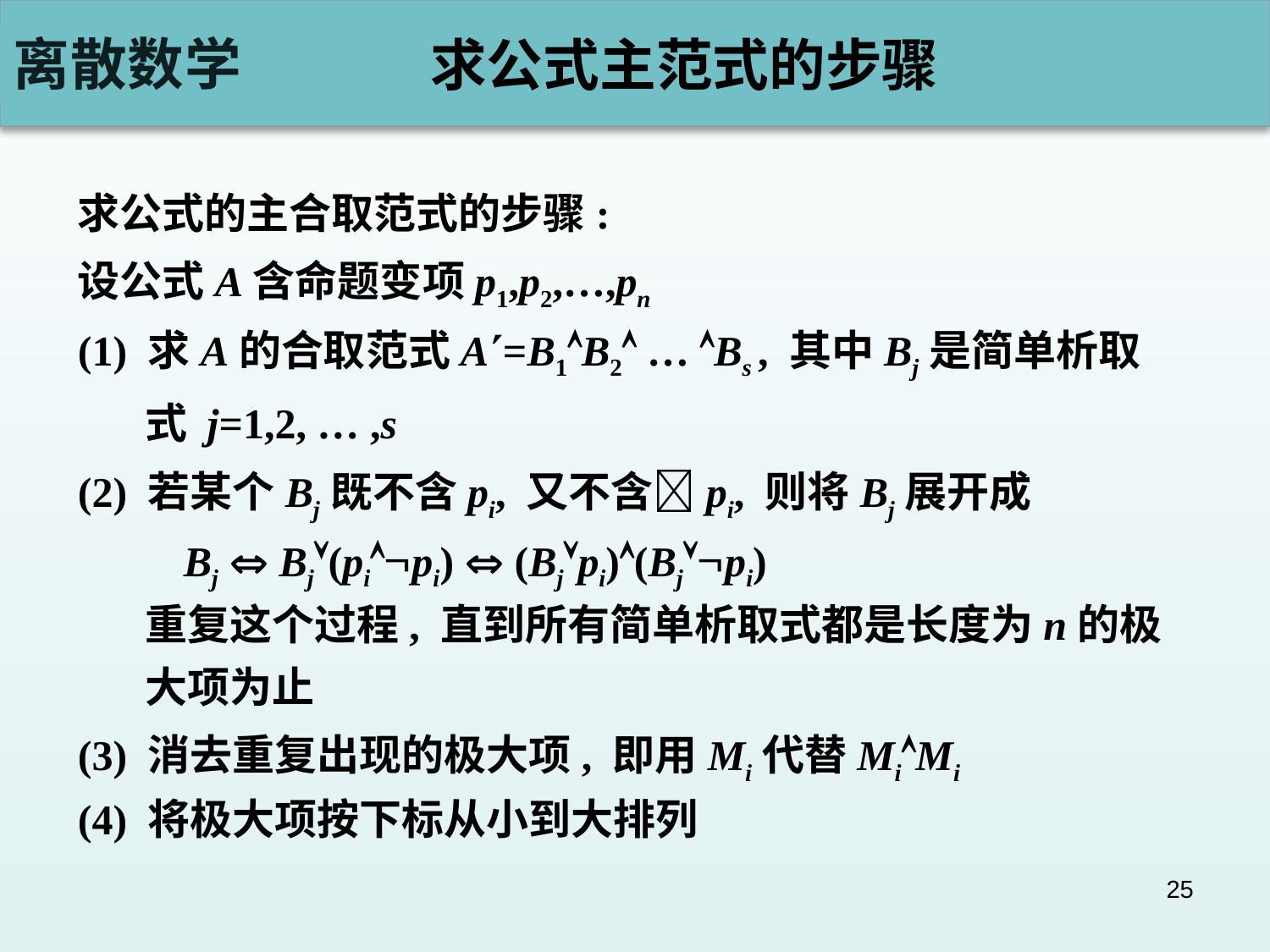

# 求公式主范式的步骤
求公式的主合取范式的步骤:
设公式A含命题变项p1,p2,…,pn
(1) 求A的合取范式A′=B1∧B2∧ … ∧Bs , 其中Bj是简单析取
      式 j=1,2, … ,s
(2) 若某个Bj既不含pi, 又不含¬pi, 则将Bj展开成
          Bj ⇔ Bj∨(pi∧¬pi) ⇔ (Bj∨pi)∧(Bj∨¬pi)
      重复这个过程, 直到所有简单析取式都是长度为n的极
      大项为止
(3) 消去重复出现的极大项, 即用Mi代替Mi∧Mi
(4) 将极大项按下标从小到大排列
25